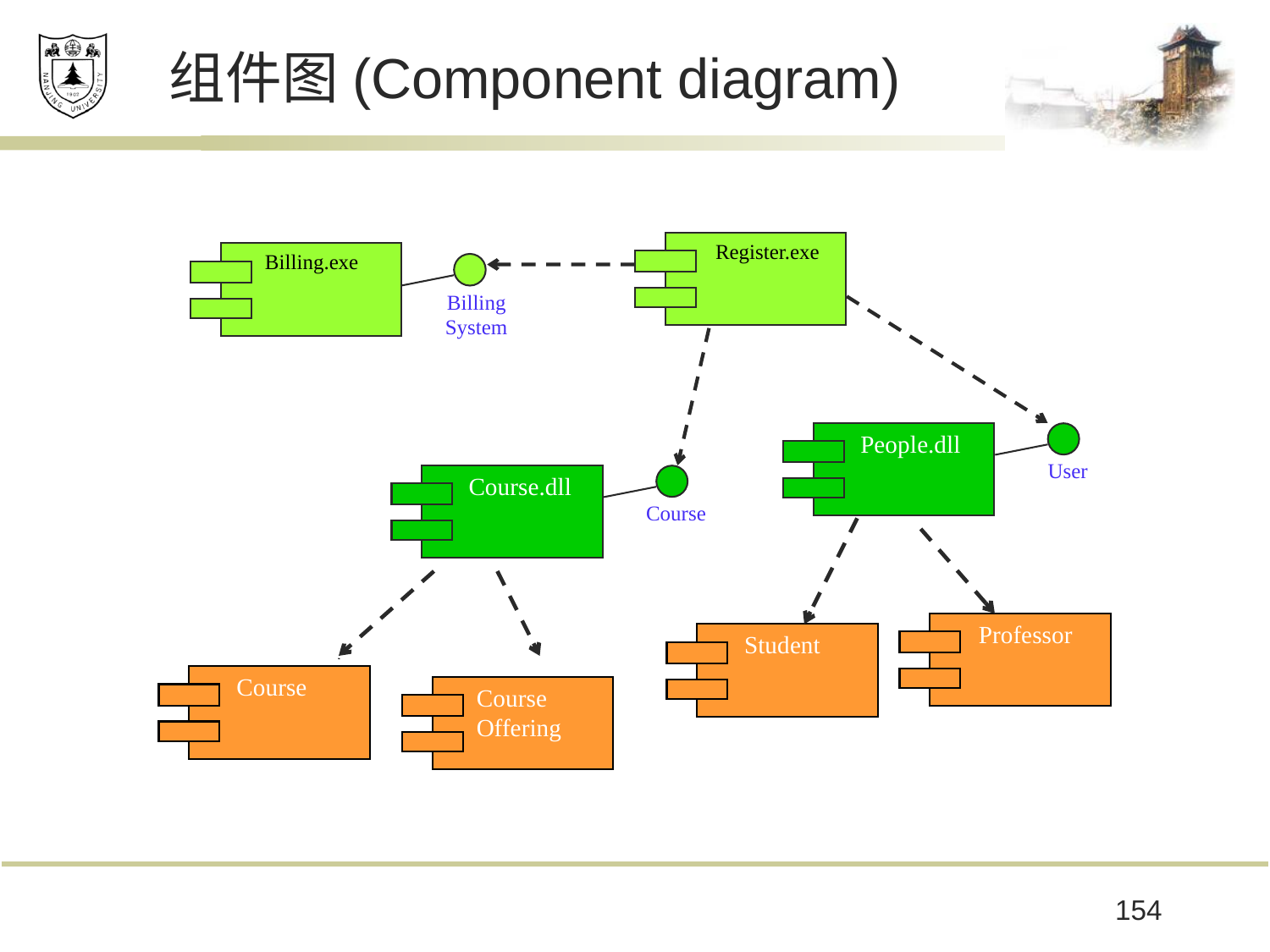

# 组件图(Component diagram)

Register.exe

Billing.exe

Billing
System

People.dll

User

Course.dll

Course

Professor

Student

Course

Course
Offering

154